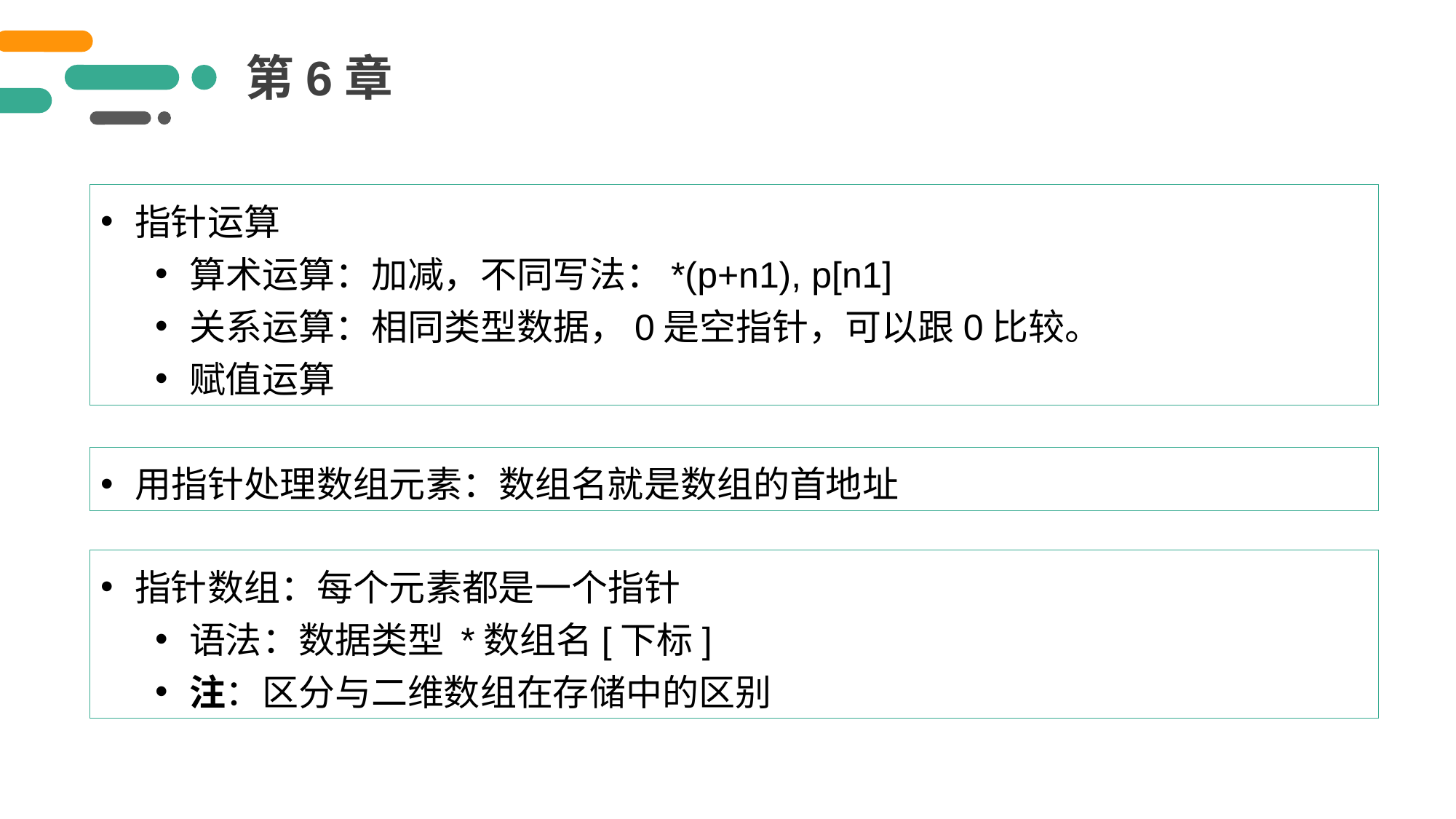

第6章
指针运算
算术运算：加减，不同写法：*(p+n1), p[n1]
关系运算：相同类型数据，0是空指针，可以跟0比较。
赋值运算
用指针处理数组元素：数组名就是数组的首地址
指针数组：每个元素都是一个指针
语法：数据类型 *数组名[下标]
注：区分与二维数组在存储中的区别